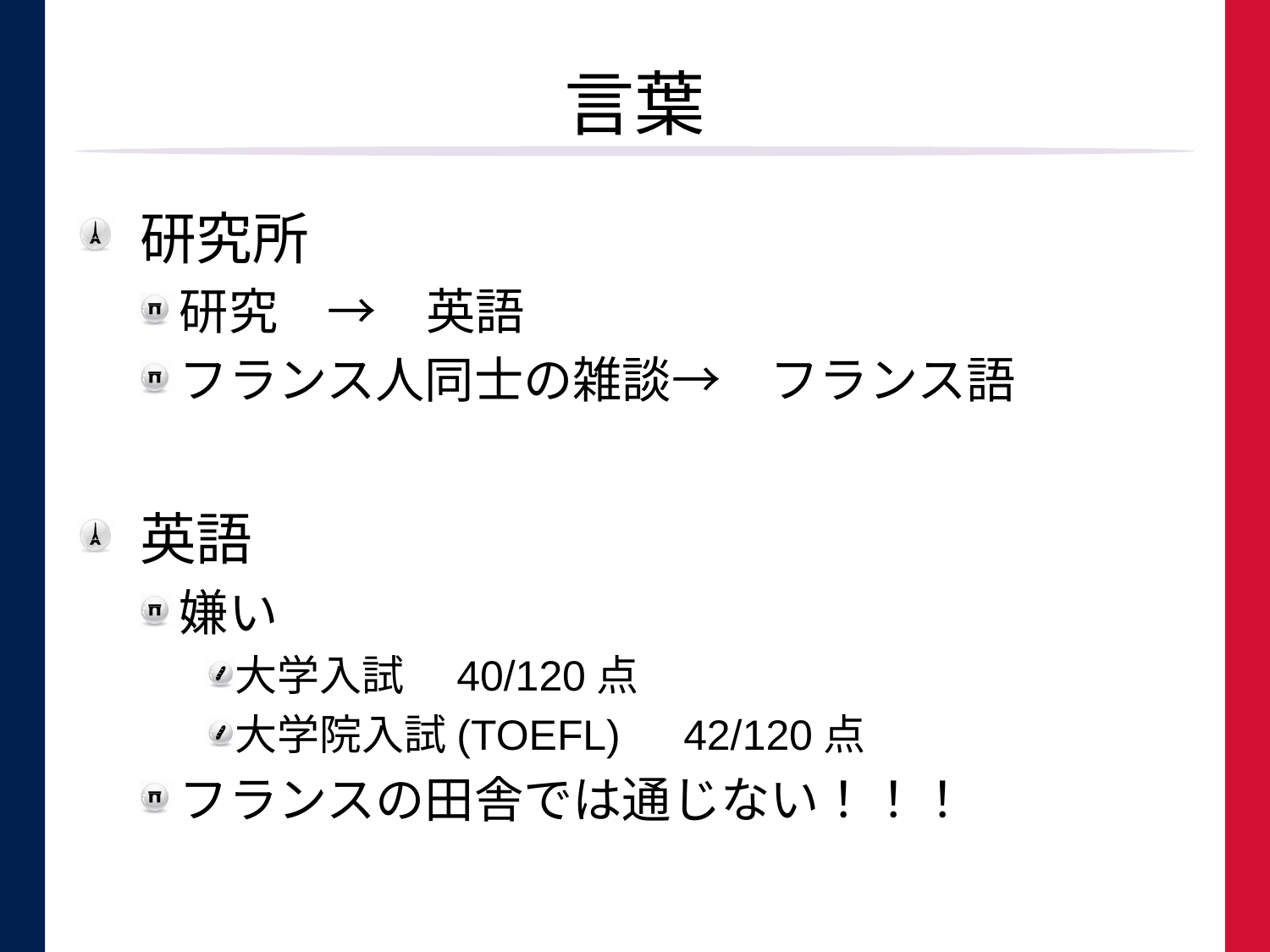

# 言葉
研究所
研究　→　英語
フランス人同士の雑談→　フランス語

英語
嫌い
大学入試　40/120点
大学院入試(TOEFL)　42/120点
フランスの田舎では通じない！！！